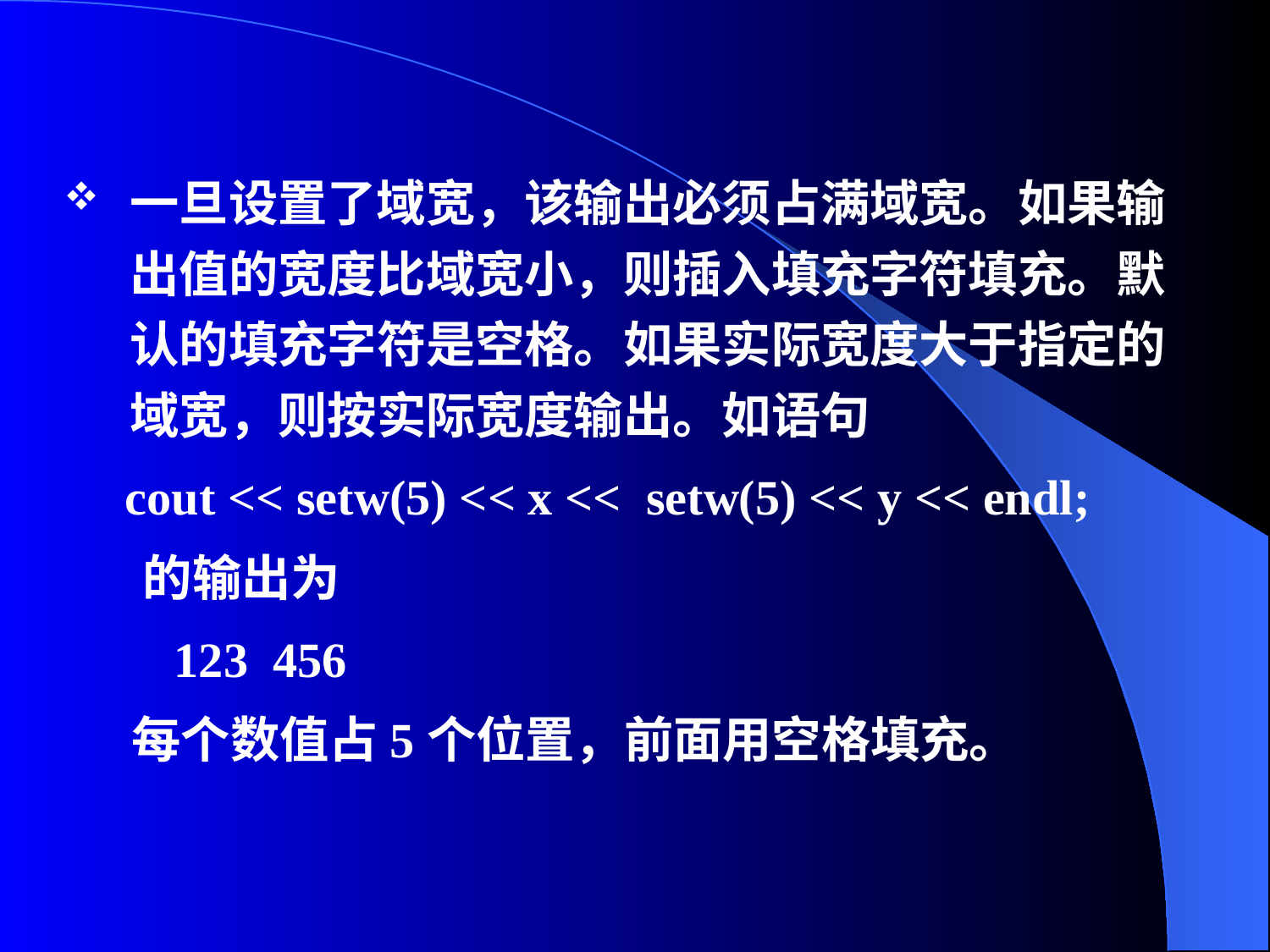

一旦设置了域宽，该输出必须占满域宽。如果输出值的宽度比域宽小，则插入填充字符填充。默认的填充字符是空格。如果实际宽度大于指定的域宽，则按实际宽度输出。如语句
     cout << setw(5) << x <<  setw(5) << y << endl;
      的输出为
         123  456
     每个数值占5个位置，前面用空格填充。